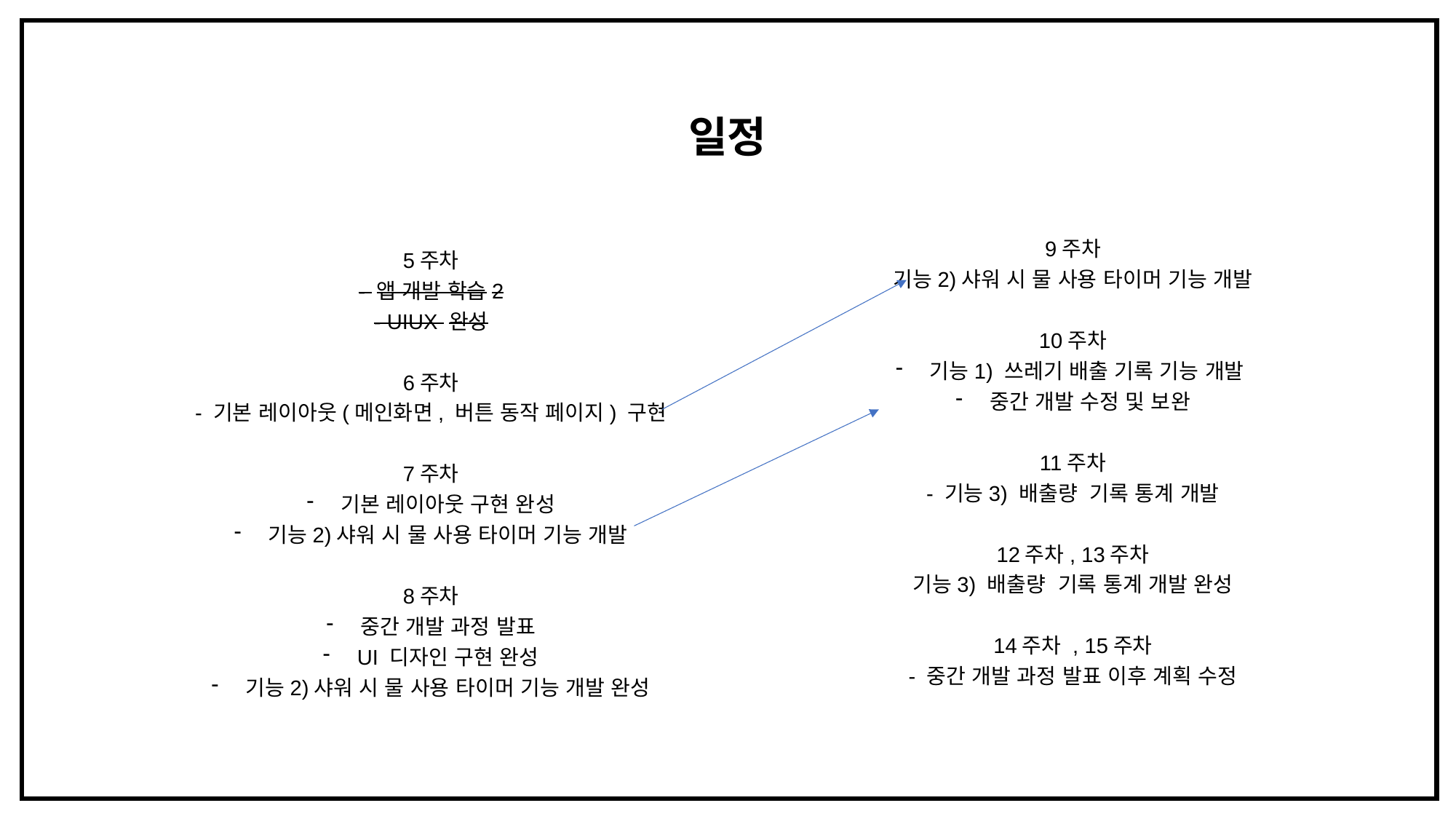

일정
9주차
기능2)샤워 시 물 사용 타이머 기능 개발

10주차
기능1) 쓰레기 배출 기록 기능 개발
중간 개발 수정 및 보완

11주차
- 기능3) 배출량  기록 통계 개발

12주차, 13주차
기능3) 배출량  기록 통계 개발 완성

14주차 , 15주차
- 중간 개발 과정 발표 이후 계획 수정
5주차
- 앱 개발 학습2
- UIUX 완성

6주차
- 기본 레이아웃(메인화면, 버튼 동작 페이지) 구현

7주차
기본 레이아웃 구현 완성
기능2)샤워 시 물 사용 타이머 기능 개발

8주차
중간 개발 과정 발표
UI 디자인 구현 완성
기능2)샤워 시 물 사용 타이머 기능 개발 완성